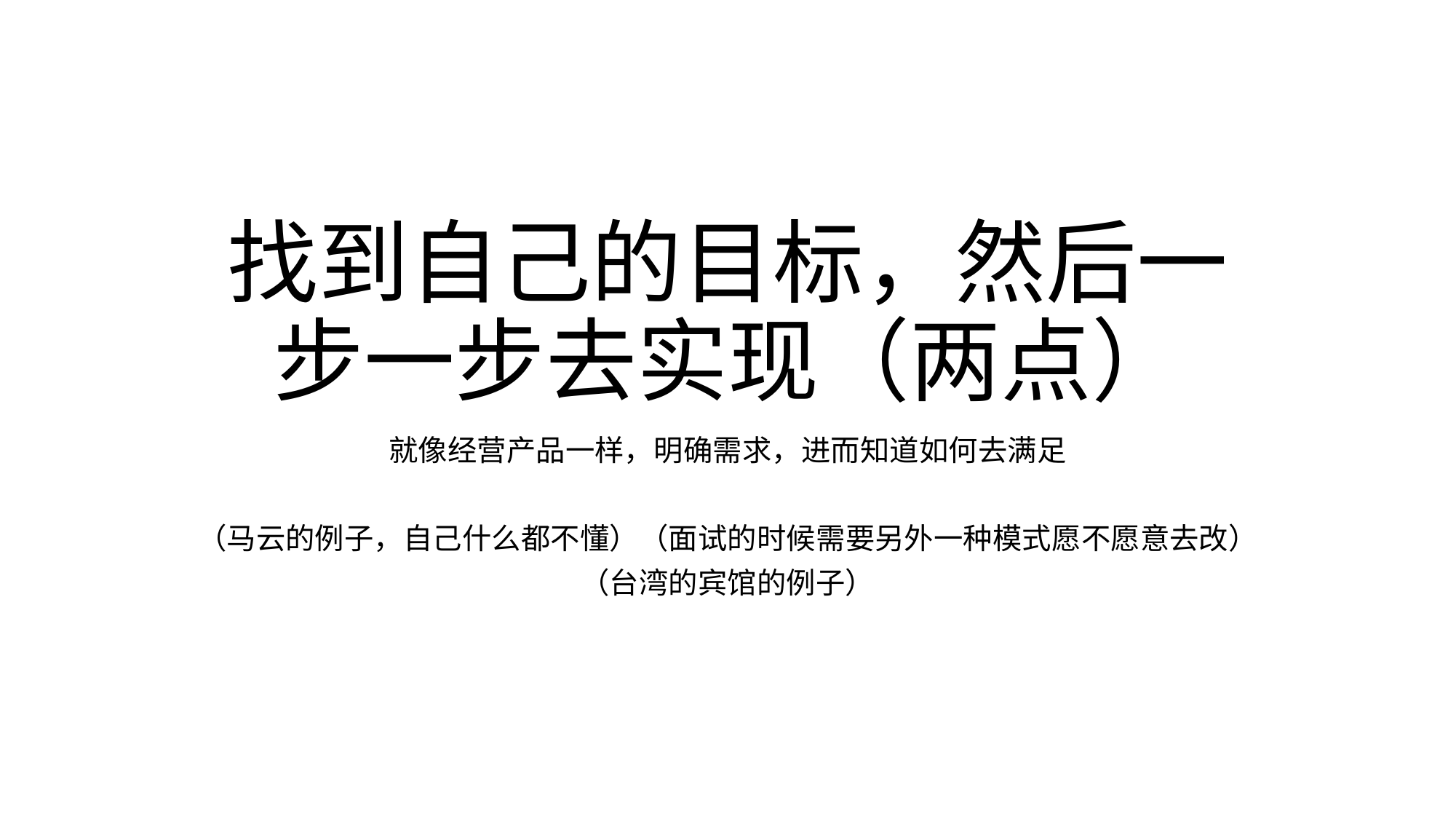

# 找到自己的目标，然后一步一步去实现（两点）
就像经营产品一样，明确需求，进而知道如何去满足

（马云的例子，自己什么都不懂）（面试的时候需要另外一种模式愿不愿意去改）
（台湾的宾馆的例子）